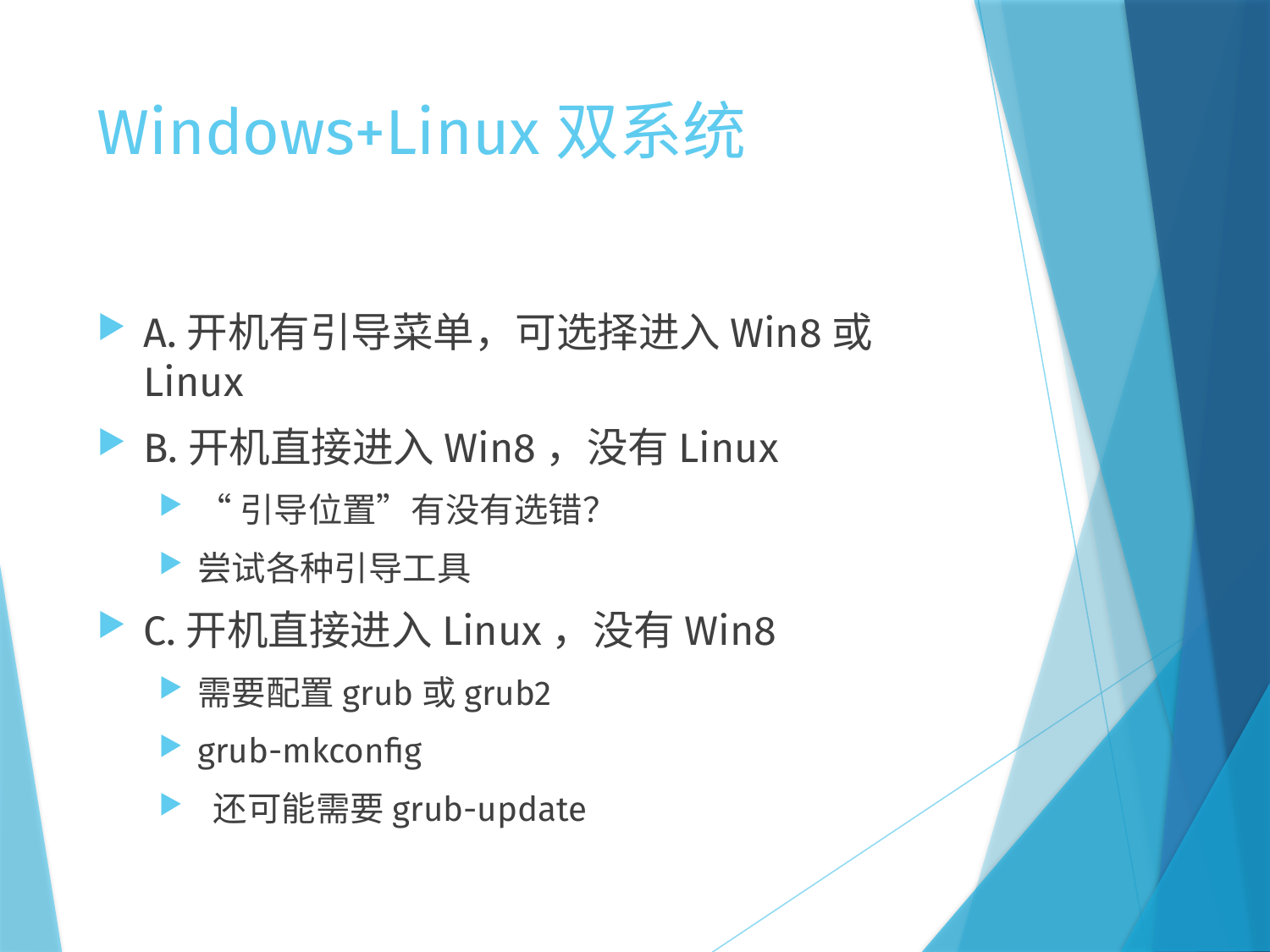

# Windows+Linux双系统
A.开机有引导菜单，可选择进入Win8或Linux
B.开机直接进入Win8，没有Linux
“引导位置”有没有选错？
尝试各种引导工具
C.开机直接进入Linux，没有Win8
需要配置grub或grub2
grub-mkconfig
 还可能需要grub-update